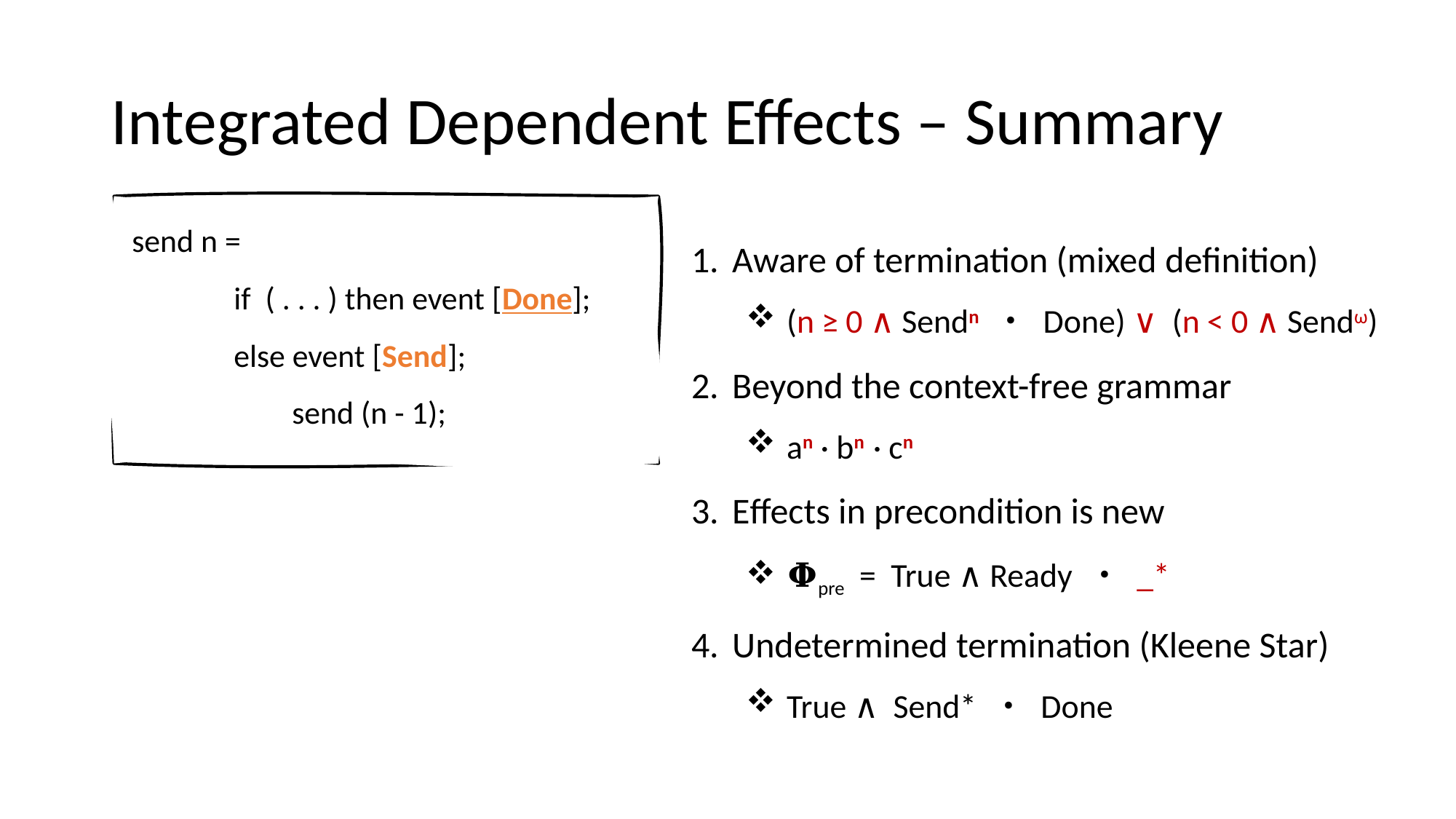

# Integrated Dependent Effects – Summary
 send n =
  	if  ( . . . ) then event [Done];
	else event [Send];
                       send (n - 1);

Aware of termination (mixed definition)
(n ≥ 0 ∧ Sendn ・ Done) ∨  (n < 0 ∧ Sendω)
Beyond the context-free grammar
an · bn  · cn
Effects in precondition is new
𝚽pre  =  True ∧ Ready ・ _*
Undetermined termination (Kleene Star)
True ∧  Send* ・ Done